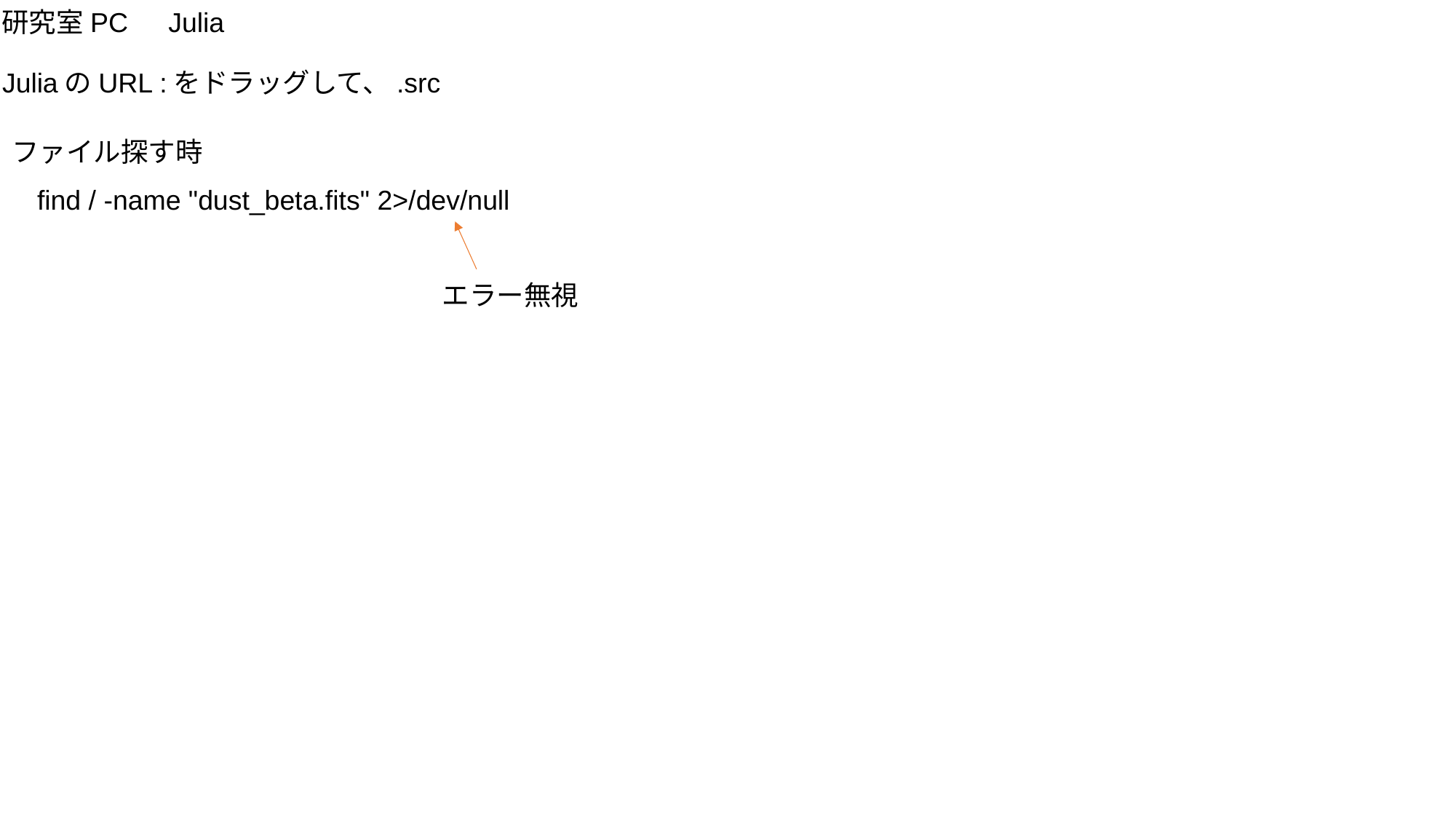

研究室PC　Julia
JuliaのURL :をドラッグして、.src
ファイル探す時
find / -name "dust_beta.fits" 2>/dev/null
エラー無視